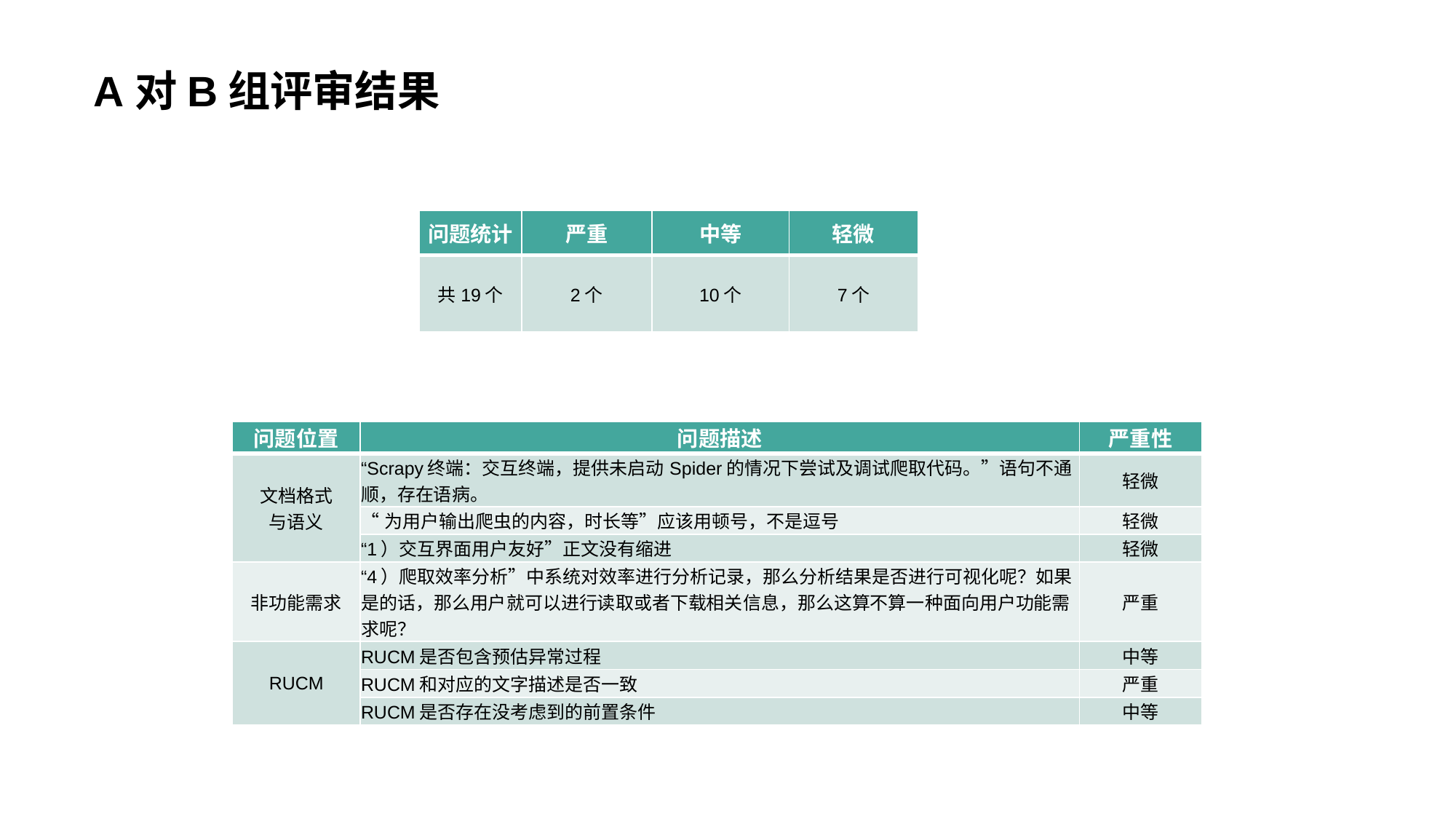

# A对B组评审结果
| 问题统计 | 严重 | 中等 | 轻微 |
| --- | --- | --- | --- |
| 共19个 | 2个 | 10个 | 7个 |
| 问题位置 | 问题描述 | 严重性 |
| --- | --- | --- |
| 文档格式 与语义 | “Scrapy终端：交互终端，提供未启动Spider的情况下尝试及调试爬取代码。”语句不通顺，存在语病。 | 轻微 |
|  | “为用户输出爬虫的内容，时长等”应该用顿号，不是逗号 | 轻微 |
|  | “1）交互界面用户友好”正文没有缩进 | 轻微 |
| 非功能需求 | “4）爬取效率分析”中系统对效率进行分析记录，那么分析结果是否进行可视化呢？如果是的话，那么用户就可以进行读取或者下载相关信息，那么这算不算一种面向用户功能需求呢？ | 严重 |
| RUCM | RUCM是否包含预估异常过程 | 中等 |
|  | RUCM和对应的文字描述是否一致 | 严重 |
|  | RUCM是否存在没考虑到的前置条件 | 中等 |